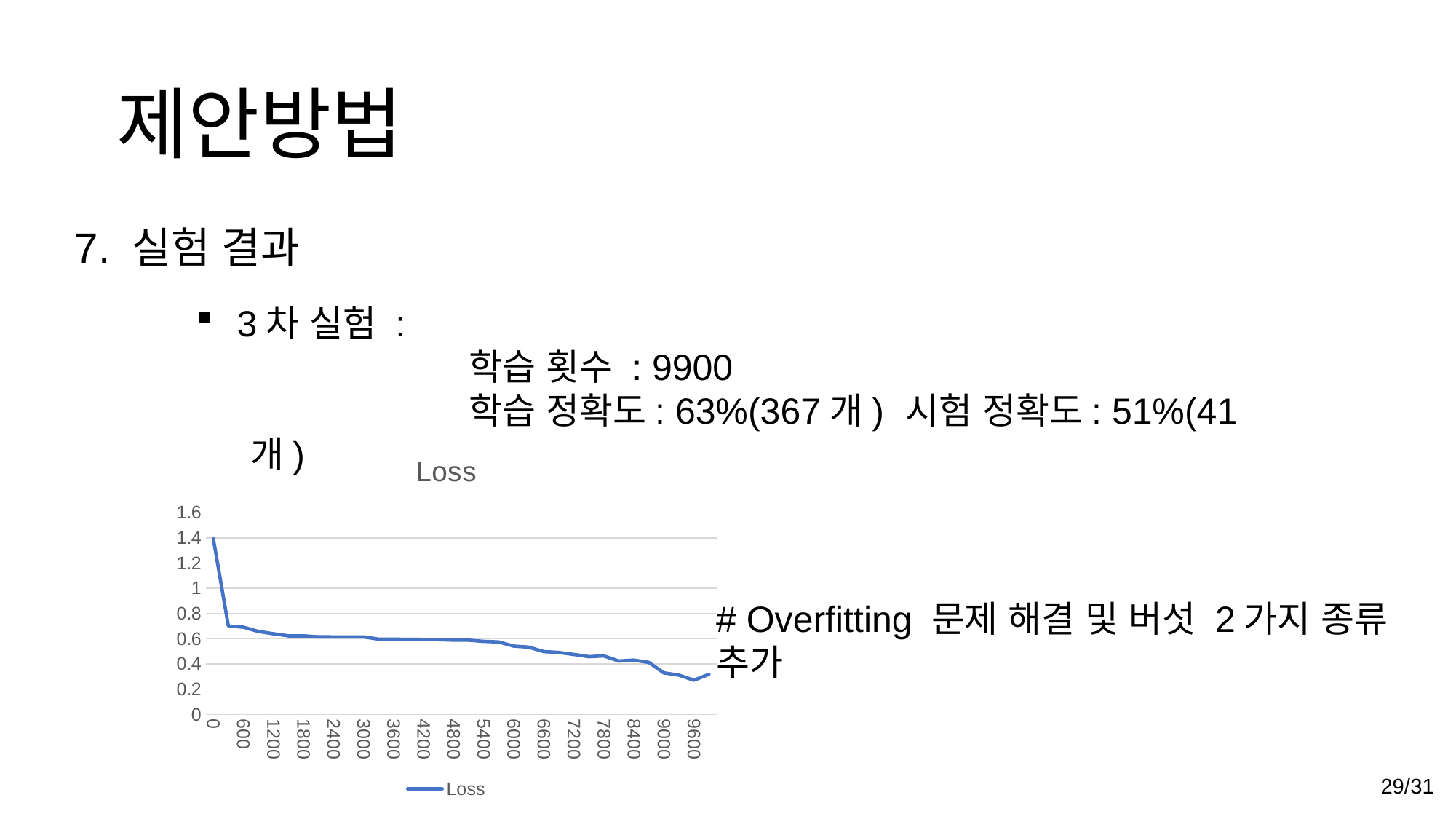

# 제안방법
7. 실험 결과
3차 실험 :
	학습 횟수 : 9900
		학습 정확도: 63%(367개)	시험 정확도: 51%(41개)

### Chart:

| Category | Loss |
|---|---|
| 0 | 1.393 |
| 300 | 0.701 |
| 600 | 0.692 |
| 900 | 0.658 |
| 1200 | 0.64 |
| 1500 | 0.623 |
| 1800 | 0.623 |
| 2100 | 0.6151 |
| 2400 | 0.615 |
| 2700 | 0.6148 |
| 3000 | 0.6149 |
| 3300 | 0.5972 |
| 3600 | 0.5965 |
| 3900 | 0.5957 |
| 4200 | 0.5946 |
| 4500 | 0.5928 |
| 4800 | 0.5894 |
| 5100 | 0.5886 |
| 5400 | 0.5795 |
| 5700 | 0.5745 |
| 6000 | 0.542 |
| 6300 | 0.5338 |
| 6600 | 0.4984 |
| 6900 | 0.4914 |
| 7200 | 0.4757 |
| 7500 | 0.4579 |
| 7800 | 0.4637 |
| 8100 | 0.4237 |
| 8400 | 0.4308 |
| 8700 | 0.4122 |
| 9000 | 0.3294 |
| 9300 | 0.3117 |
| 9600 | 0.2713 |
| 9900 | 0.3178 |
# Overfitting 문제 해결 및 버섯 2가지 종류 추가
29/31